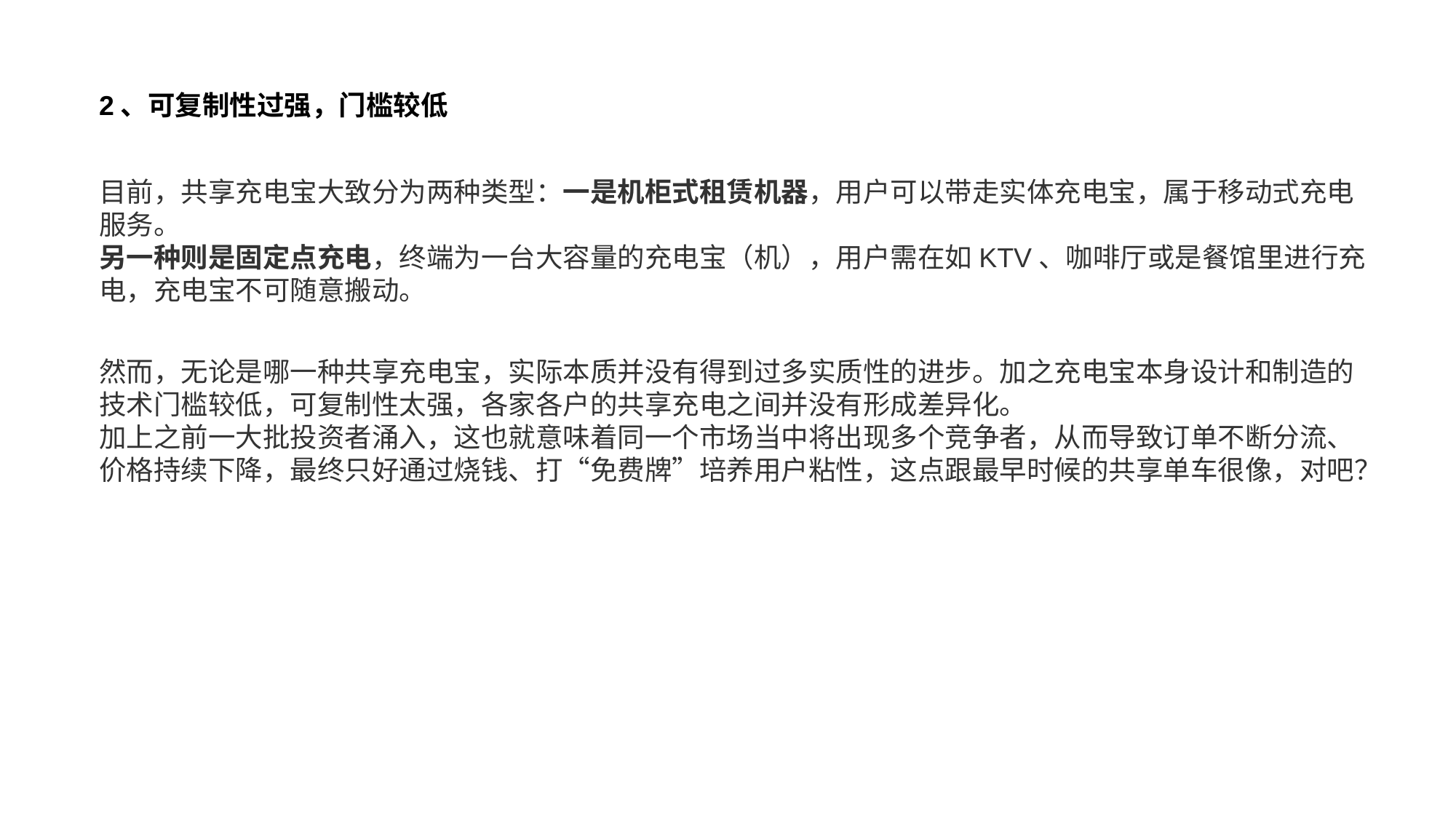

2、可复制性过强，门槛较低
目前，共享充电宝大致分为两种类型：一是机柜式租赁机器，用户可以带走实体充电宝，属于移动式充电服务。
另一种则是固定点充电，终端为一台大容量的充电宝（机），用户需在如KTV、咖啡厅或是餐馆里进行充电，充电宝不可随意搬动。
然而，无论是哪一种共享充电宝，实际本质并没有得到过多实质性的进步。加之充电宝本身设计和制造的技术门槛较低，可复制性太强，各家各户的共享充电之间并没有形成差异化。
加上之前一大批投资者涌入，这也就意味着同一个市场当中将出现多个竞争者，从而导致订单不断分流、价格持续下降，最终只好通过烧钱、打“免费牌”培养用户粘性，这点跟最早时候的共享单车很像，对吧？